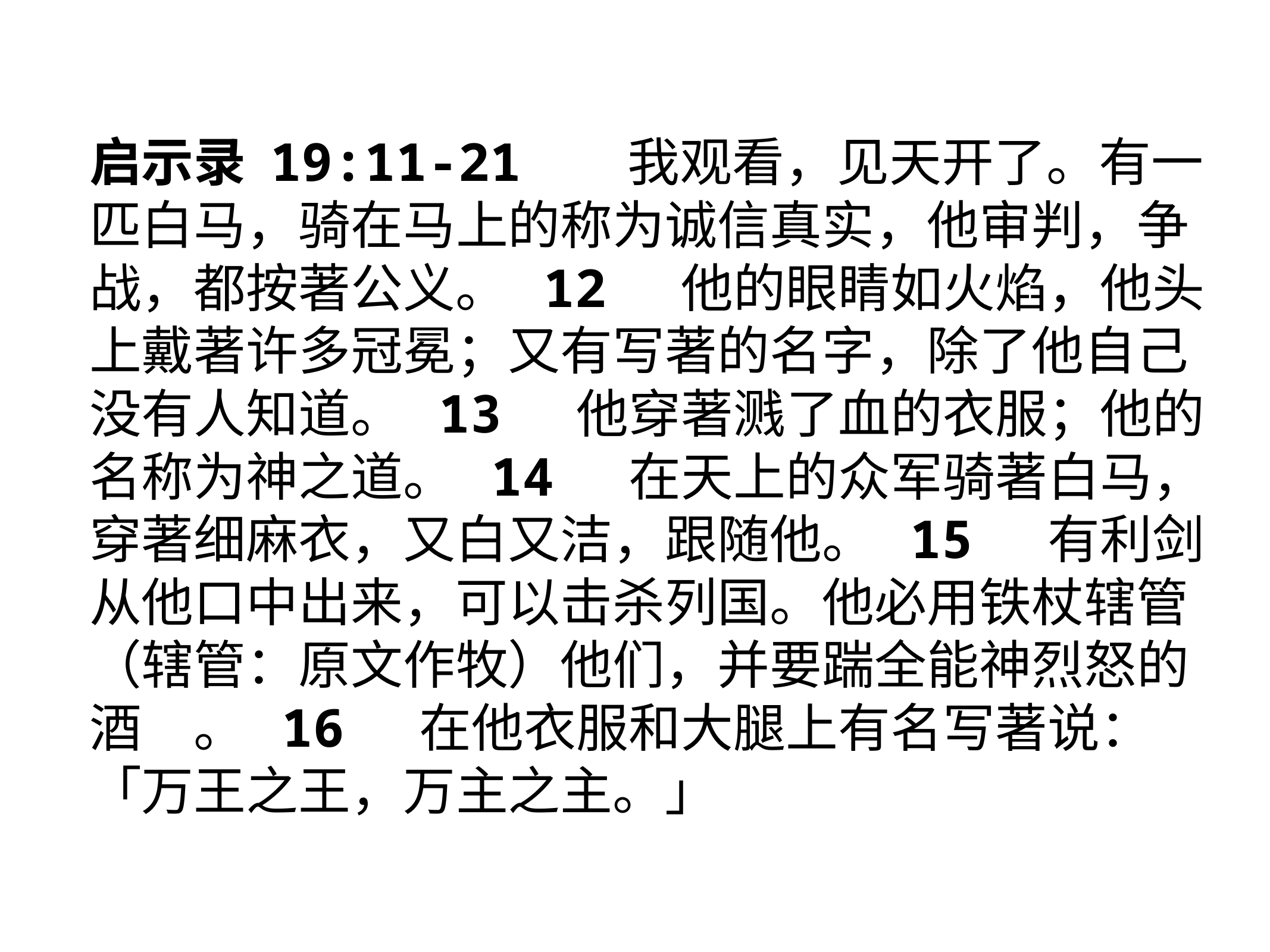

启示录 19:11-21   我观看，见天开了。有一匹白马，骑在马上的称为诚信真实，他审判，争战，都按著公义。  12  他的眼睛如火焰，他头上戴著许多冠冕；又有写著的名字，除了他自己没有人知道。  13  他穿著溅了血的衣服；他的名称为神之道。  14  在天上的众军骑著白马，穿著细麻衣，又白又洁，跟随他。  15  有利剑从他口中出来，可以击杀列国。他必用铁杖辖管（辖管：原文作牧）他们，并要踹全能神烈怒的酒　。  16  在他衣服和大腿上有名写著说：「万王之王，万主之主。」